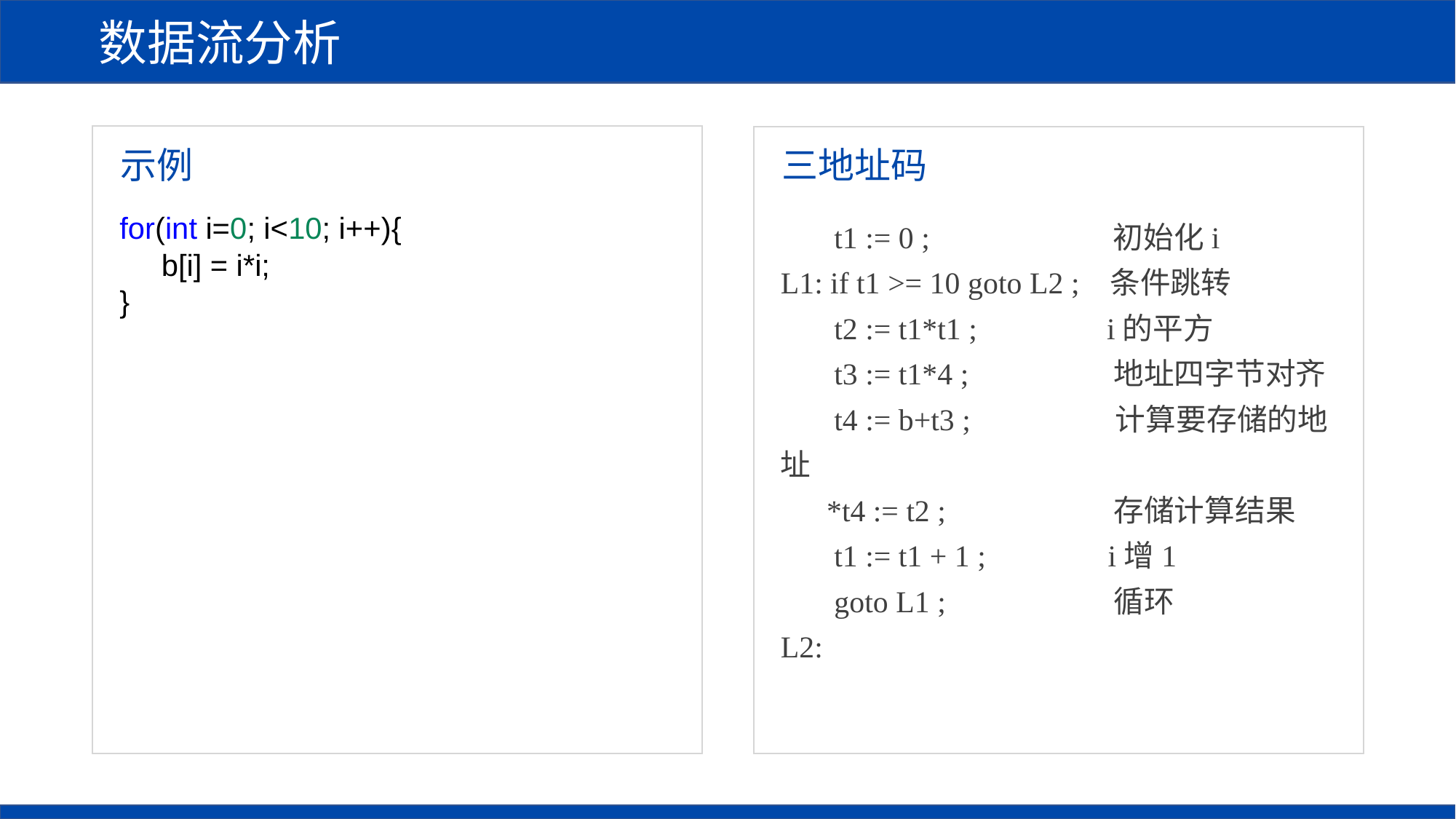

数据流分析

三地址码
示例
for(int i=0; i<10; i++){
     b[i] = i*i;
}
       t1 := 0 ;                       初始化i
L1: if t1 >= 10 goto L2 ;   条件跳转
       t2 := t1*t1 ;                 i的平方
       t3 := t1*4 ;                  地址四字节对齐
       t4 := b+t3 ;                  计算要存储的地址
      *t4 := t2 ;                     存储计算结果
       t1 := t1 + 1 ;                i增1
       goto L1 ;                     循环
L2: